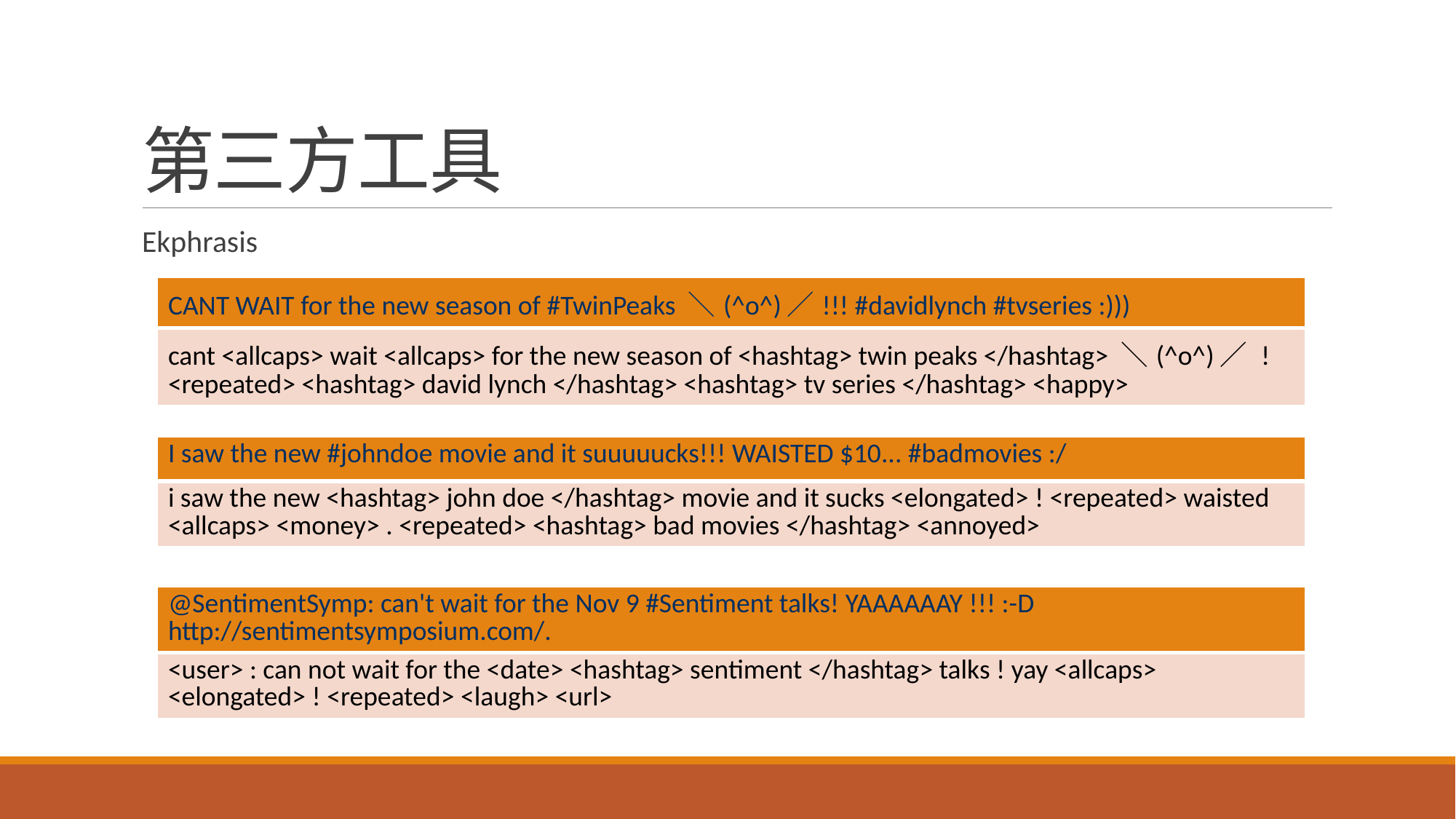

# 第三方工具
Ekphrasis

| CANT WAIT for the new season of #TwinPeaks ＼(^o^)／!!! #davidlynch #tvseries :))) |
| --- |
| cant <allcaps> wait <allcaps> for the new season of <hashtag> twin peaks </hashtag> ＼(^o^)／ ! <repeated> <hashtag> david lynch </hashtag> <hashtag> tv series </hashtag> <happy> |
| I saw the new #johndoe movie and it suuuuucks!!! WAISTED $10... #badmovies :/ |
| --- |
| i saw the new <hashtag> john doe </hashtag> movie and it sucks <elongated> ! <repeated> waisted <allcaps> <money> . <repeated> <hashtag> bad movies </hashtag> <annoyed> |
| @SentimentSymp: can't wait for the Nov 9 #Sentiment talks! YAAAAAAY !!! :-D http://sentimentsymposium.com/. |
| --- |
| <user> : can not wait for the <date> <hashtag> sentiment </hashtag> talks ! yay <allcaps> <elongated> ! <repeated> <laugh> <url> |